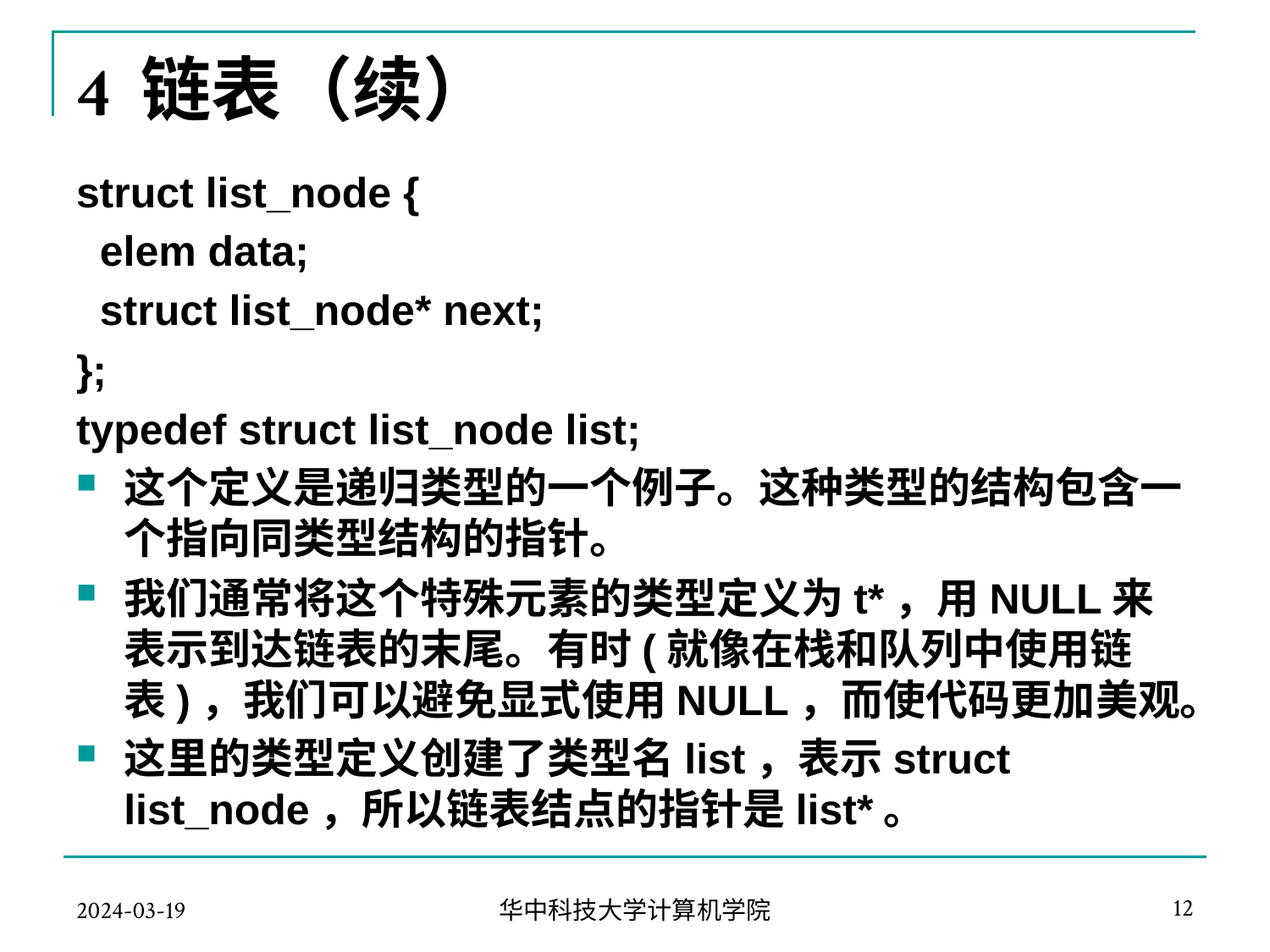

# 4 链表（续）
struct list_node {
  elem data;
  struct list_node* next;
};
typedef struct list_node list;
这个定义是递归类型的一个例子。这种类型的结构包含一个指向同类型结构的指针。
我们通常将这个特殊元素的类型定义为t*，用NULL来表示到达链表的末尾。有时(就像在栈和队列中使用链表)，我们可以避免显式使用NULL，而使代码更加美观。
这里的类型定义创建了类型名list，表示struct list_node，所以链表结点的指针是list*。
2024-03-19
12
华中科技大学计算机学院